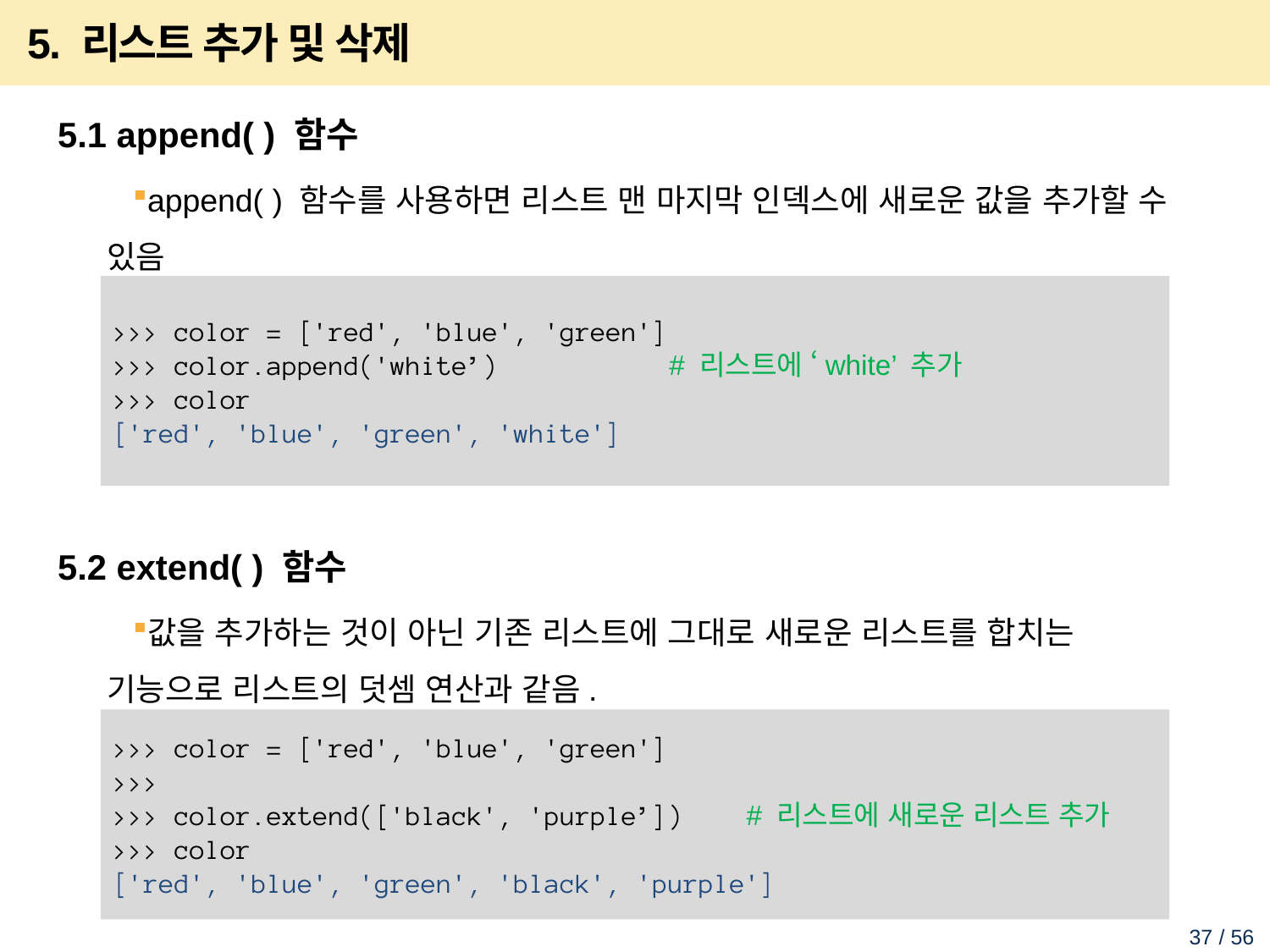

# 5. 리스트 추가 및 삭제
5.1 append( ) 함수
append( ) 함수를 사용하면 리스트 맨 마지막 인덱스에 새로운 값을 추가할 수 있음

5.2 extend( ) 함수
값을 추가하는 것이 아닌 기존 리스트에 그대로 새로운 리스트를 합치는 기능으로 리스트의 덧셈 연산과 같음.

>>> color = ['red', 'blue', 'green']
>>> color.append('white’)           # 리스트에 ‘white’ 추가
>>> color
['red', 'blue', 'green', 'white']
>>> color = ['red', 'blue', 'green']
>>>
>>> color.extend(['black', 'purple’])    # 리스트에 새로운 리스트 추가
>>> color
['red', 'blue', 'green', 'black', 'purple']